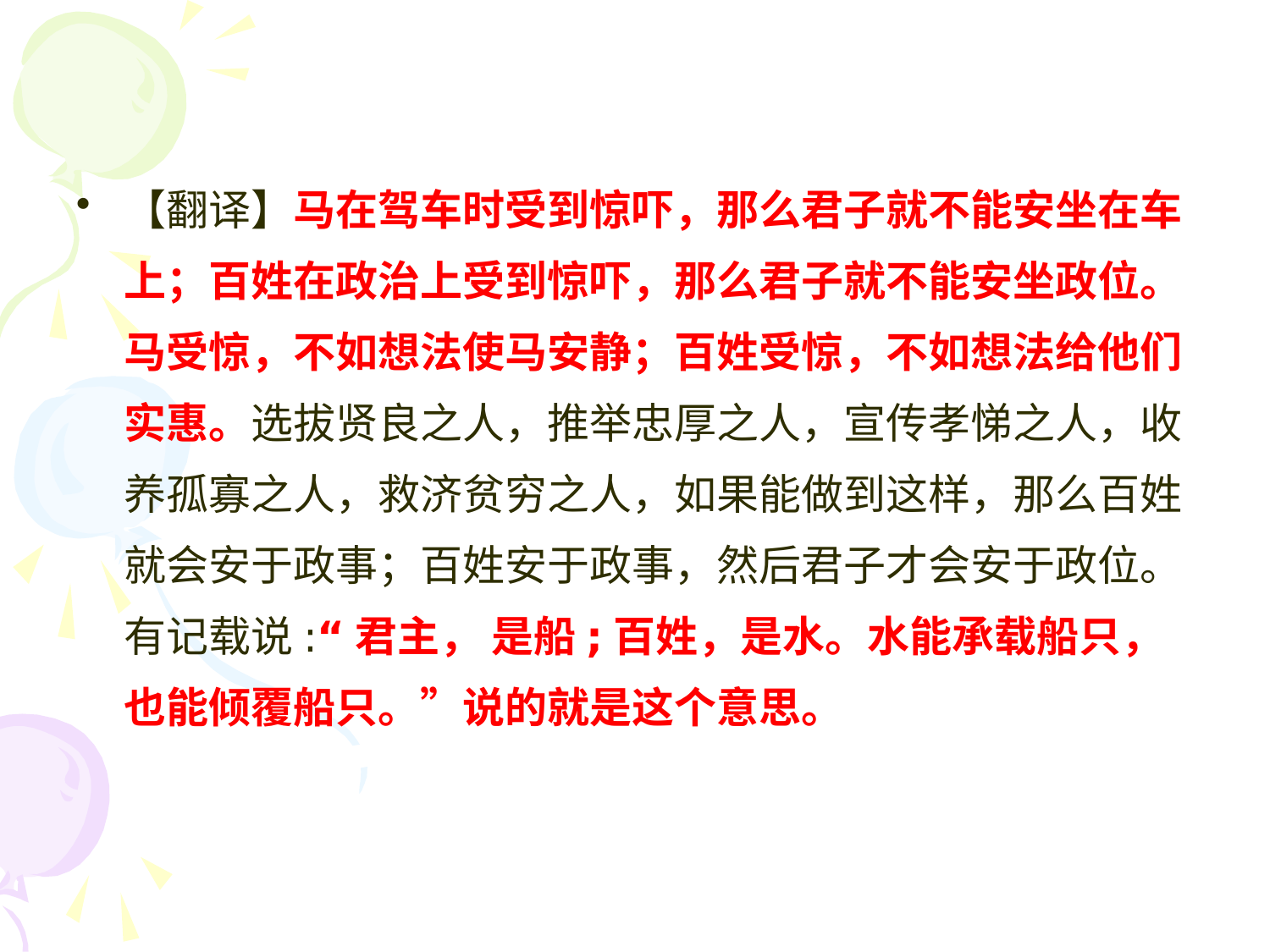

【翻译】马在驾车时受到惊吓，那么君子就不能安坐在车上；百姓在政治上受到惊吓，那么君子就不能安坐政位。马受惊，不如想法使马安静；百姓受惊，不如想法给他们实惠。选拔贤良之人，推举忠厚之人，宣传孝悌之人，收养孤寡之人，救济贫穷之人，如果能做到这样，那么百姓就会安于政事；百姓安于政事，然后君子才会安于政位。有记载说:“君主， 是船;百姓，是水。水能承载船只，也能倾覆船只。”说的就是这个意思。